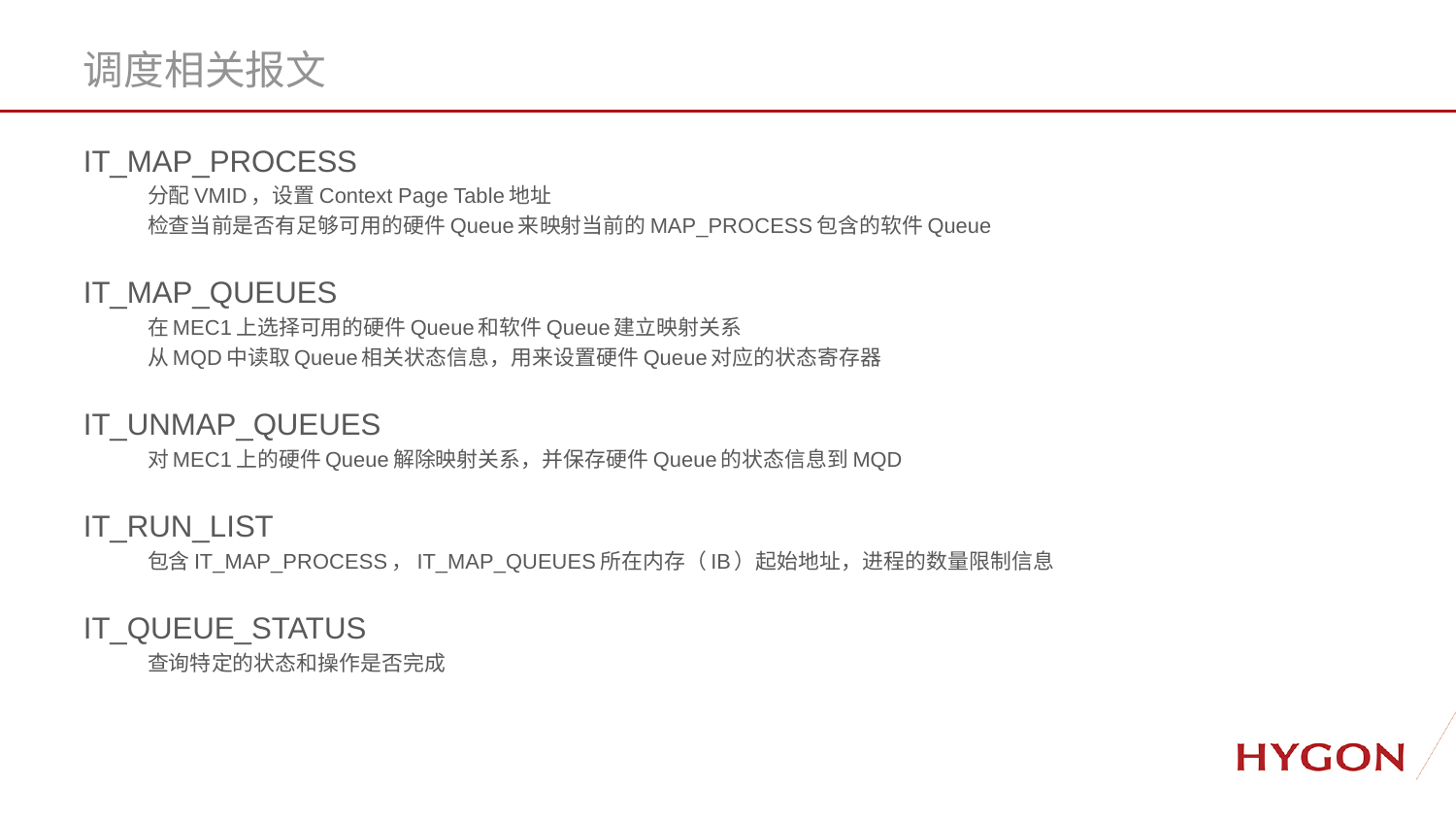

调度相关报文
IT_MAP_PROCESS
分配VMID，设置Context Page Table地址
检查当前是否有足够可用的硬件Queue来映射当前的MAP_PROCESS包含的软件Queue

IT_MAP_QUEUES
在MEC1上选择可用的硬件Queue和软件Queue建立映射关系
从MQD中读取Queue相关状态信息，用来设置硬件Queue对应的状态寄存器

IT_UNMAP_QUEUES
对MEC1上的硬件Queue解除映射关系，并保存硬件Queue的状态信息到MQD

IT_RUN_LIST
包含IT_MAP_PROCESS，IT_MAP_QUEUES所在内存（IB）起始地址，进程的数量限制信息

IT_QUEUE_STATUS
查询特定的状态和操作是否完成

2、驱动通过HIQ下发上述报到FW，完成硬件调度。